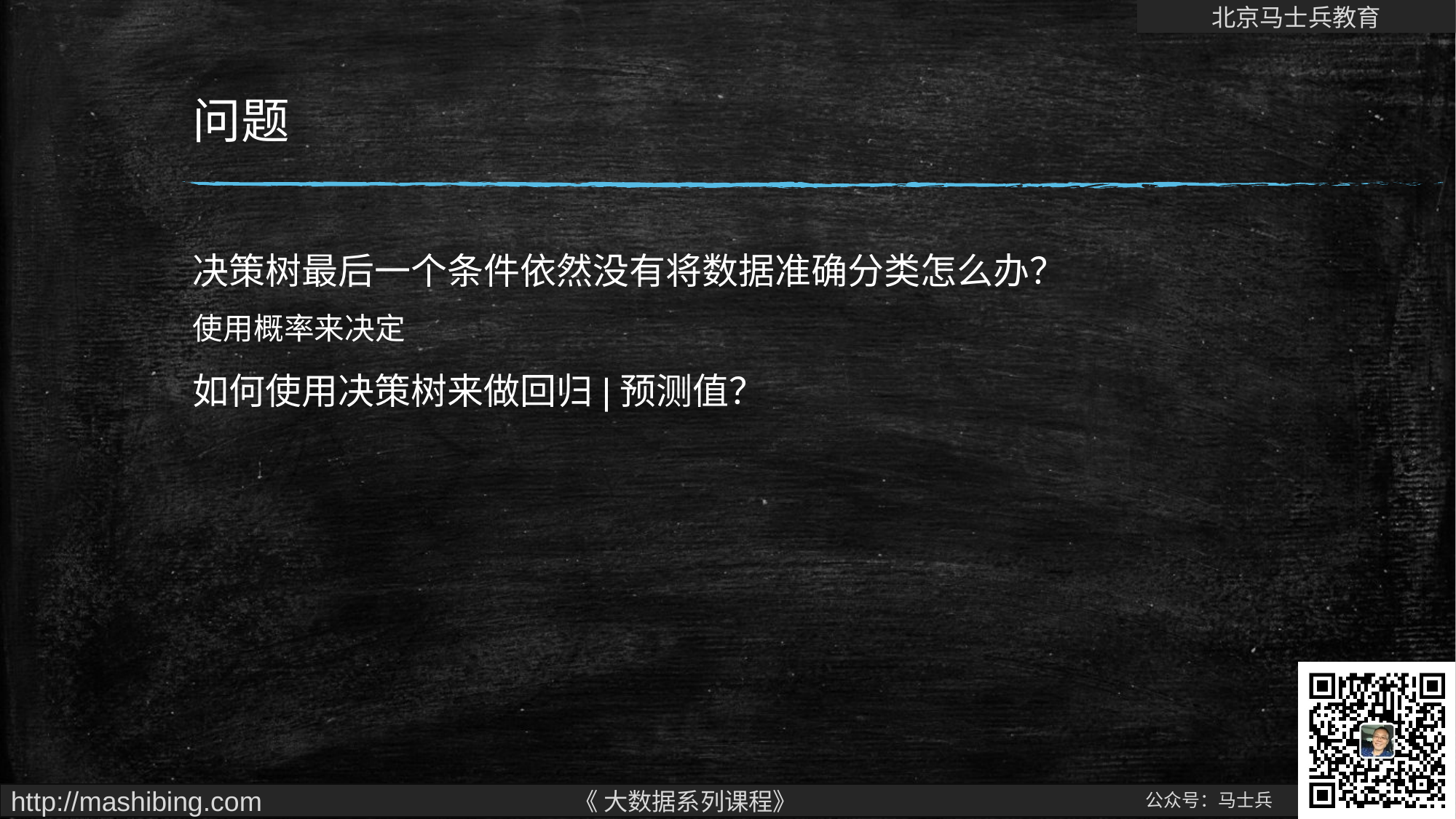

决策树最后一个条件依然没有将数据准确分类怎么办？
使用概率来决定
如何使用决策树来做回归|预测值？

# 问题